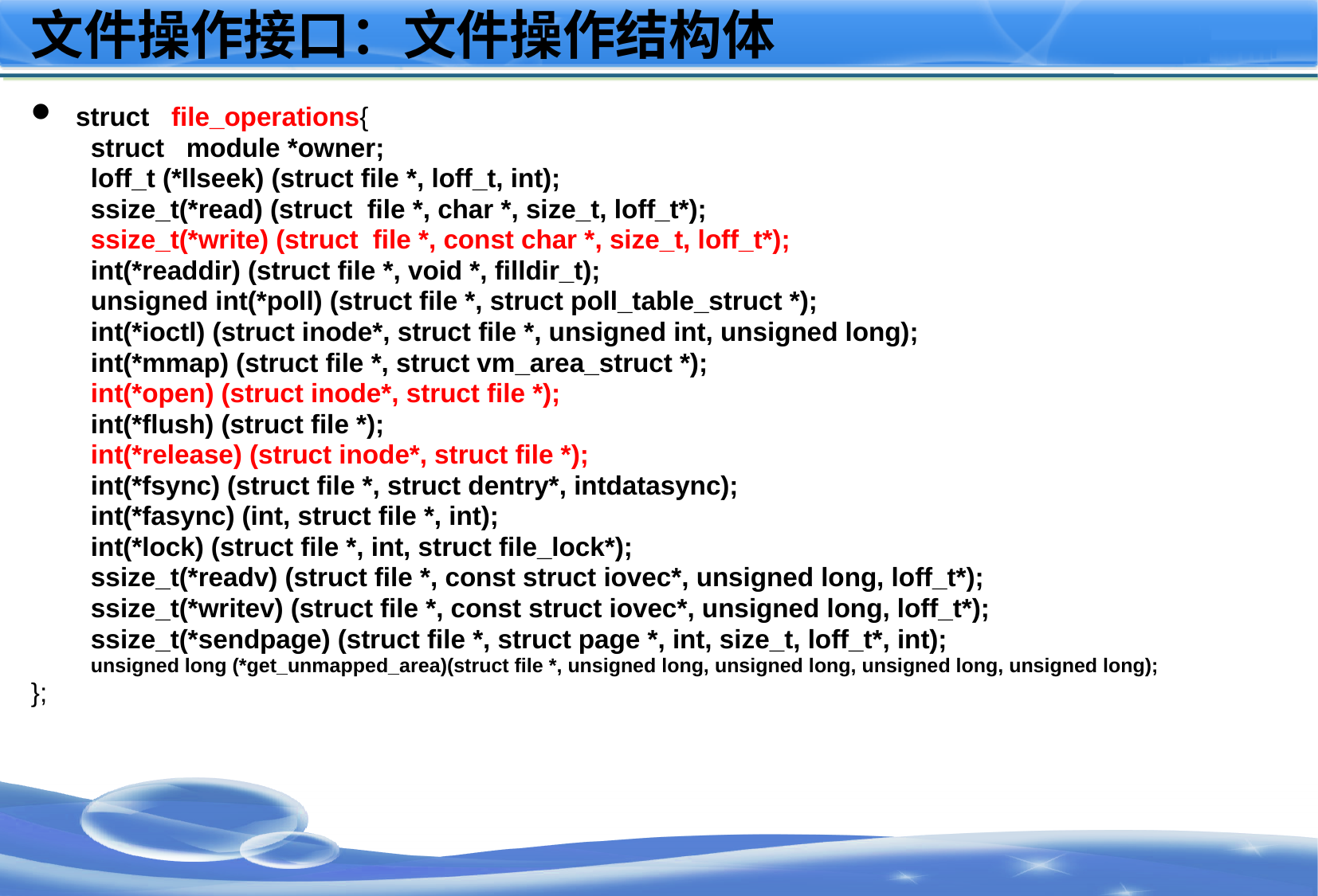

# 文件操作接口：文件操作结构体
struct   file_operations{
struct   module *owner;
loff_t (*llseek) (struct file *, loff_t, int);
ssize_t(*read) (struct  file *, char *, size_t, loff_t*);
ssize_t(*write) (struct  file *, const char *, size_t, loff_t*);
int(*readdir) (struct file *, void *, filldir_t);
unsigned int(*poll) (struct file *, struct poll_table_struct *);
int(*ioctl) (struct inode*, struct file *, unsigned int, unsigned long);
int(*mmap) (struct file *, struct vm_area_struct *);
int(*open) (struct inode*, struct file *);
int(*flush) (struct file *);
int(*release) (struct inode*, struct file *);
int(*fsync) (struct file *, struct dentry*, intdatasync);
int(*fasync) (int, struct file *, int);
int(*lock) (struct file *, int, struct file_lock*);
ssize_t(*readv) (struct file *, const struct iovec*, unsigned long, loff_t*);
ssize_t(*writev) (struct file *, const struct iovec*, unsigned long, loff_t*);
ssize_t(*sendpage) (struct file *, struct page *, int, size_t, loff_t*, int);
unsigned long (*get_unmapped_area)(struct file *, unsigned long, unsigned long, unsigned long, unsigned long);
};